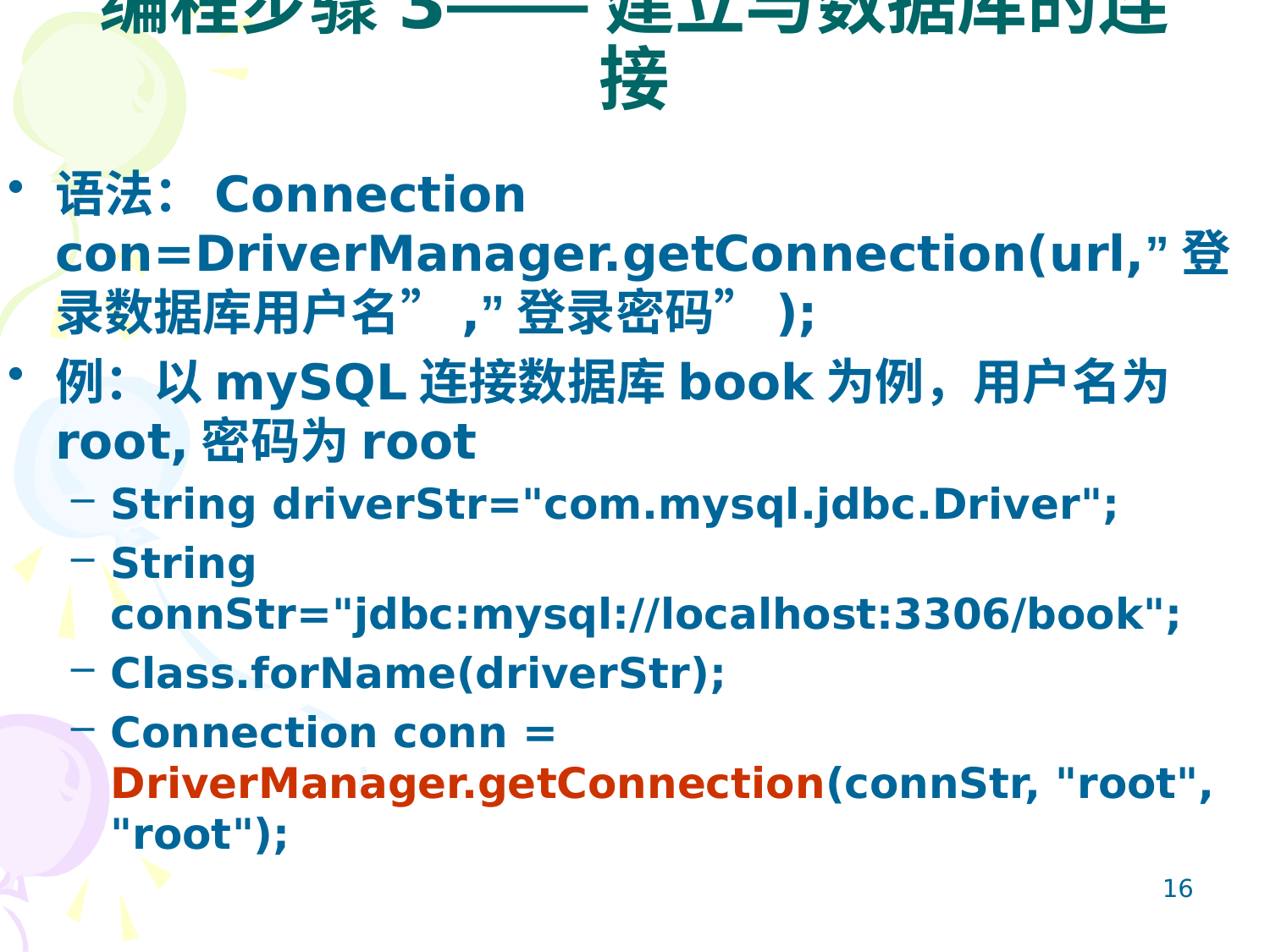

# 编程步骤3——建立与数据库的连接
语法：Connection con=DriverManager.getConnection(url,”登录数据库用户名”,”登录密码”);
例：以mySQL连接数据库book为例，用户名为root,密码为root
String driverStr="com.mysql.jdbc.Driver";
String connStr="jdbc:mysql://localhost:3306/book";
Class.forName(driverStr);
Connection conn = DriverManager.getConnection(connStr, "root", "root");
16